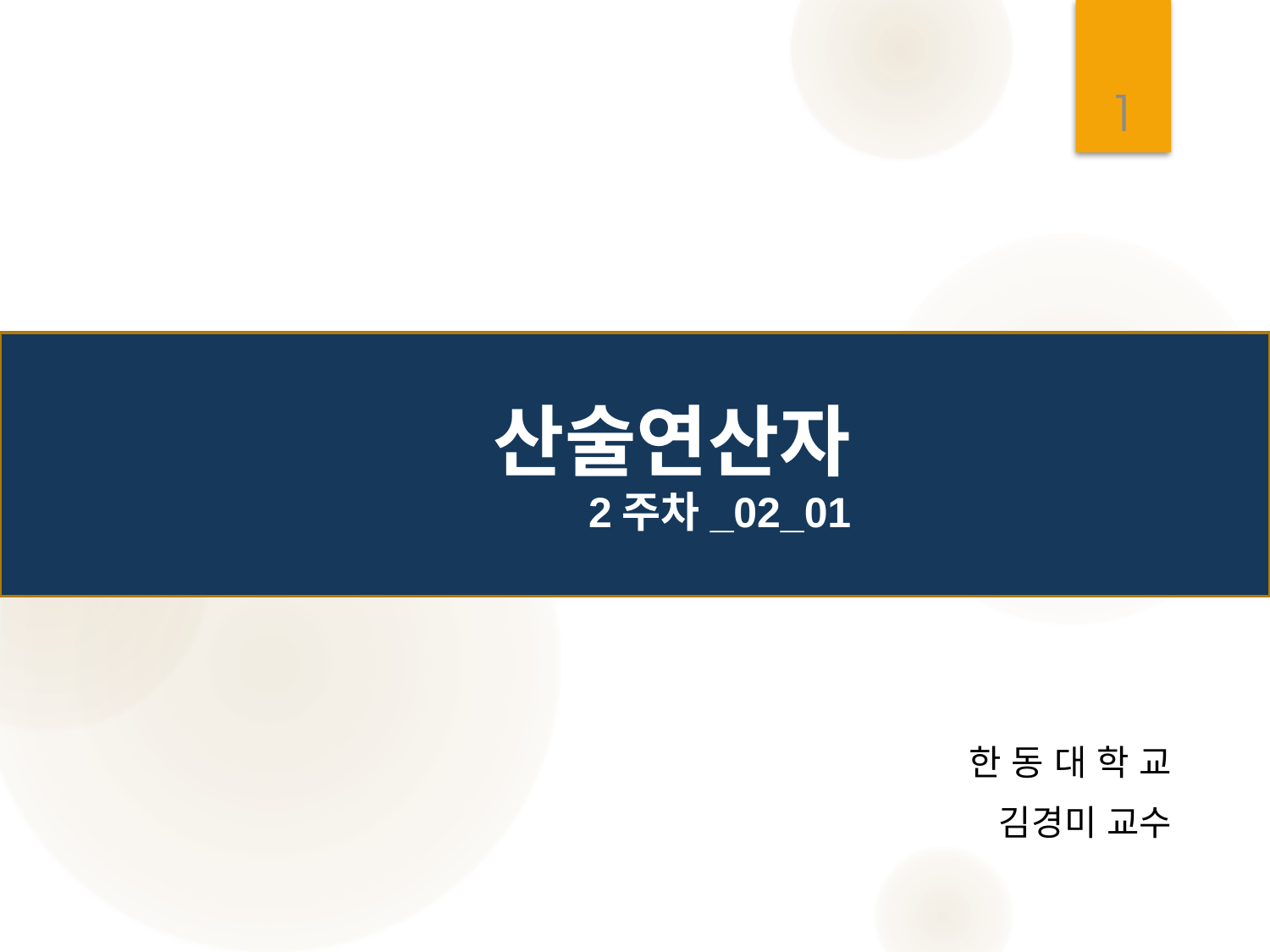

1
# 산술연산자 2주차_02_01

한 동 대 학 교
 김경미 교수